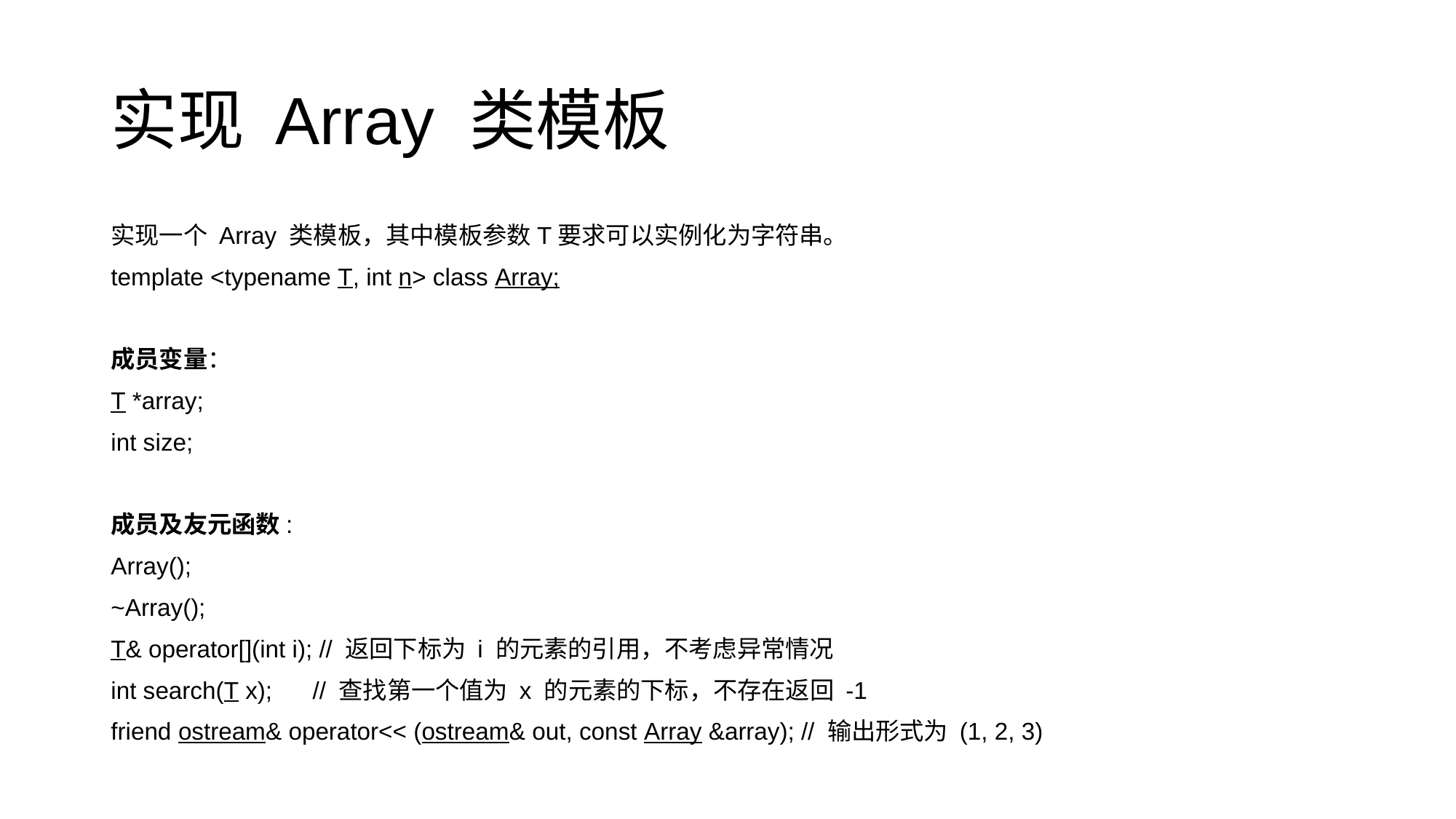

# 实现 Array 类模板
实现一个 Array 类模板，其中模板参数T要求可以实例化为字符串。
template <typename T, int n> class Array;

成员变量：
T *array;
int size;

成员及友元函数:
Array();
~Array();
T& operator[](int i); // 返回下标为 i 的元素的引用，不考虑异常情况
int search(T x);      // 查找第一个值为 x 的元素的下标，不存在返回 -1
friend ostream& operator<< (ostream& out, const Array &array); // 输出形式为 (1, 2, 3)